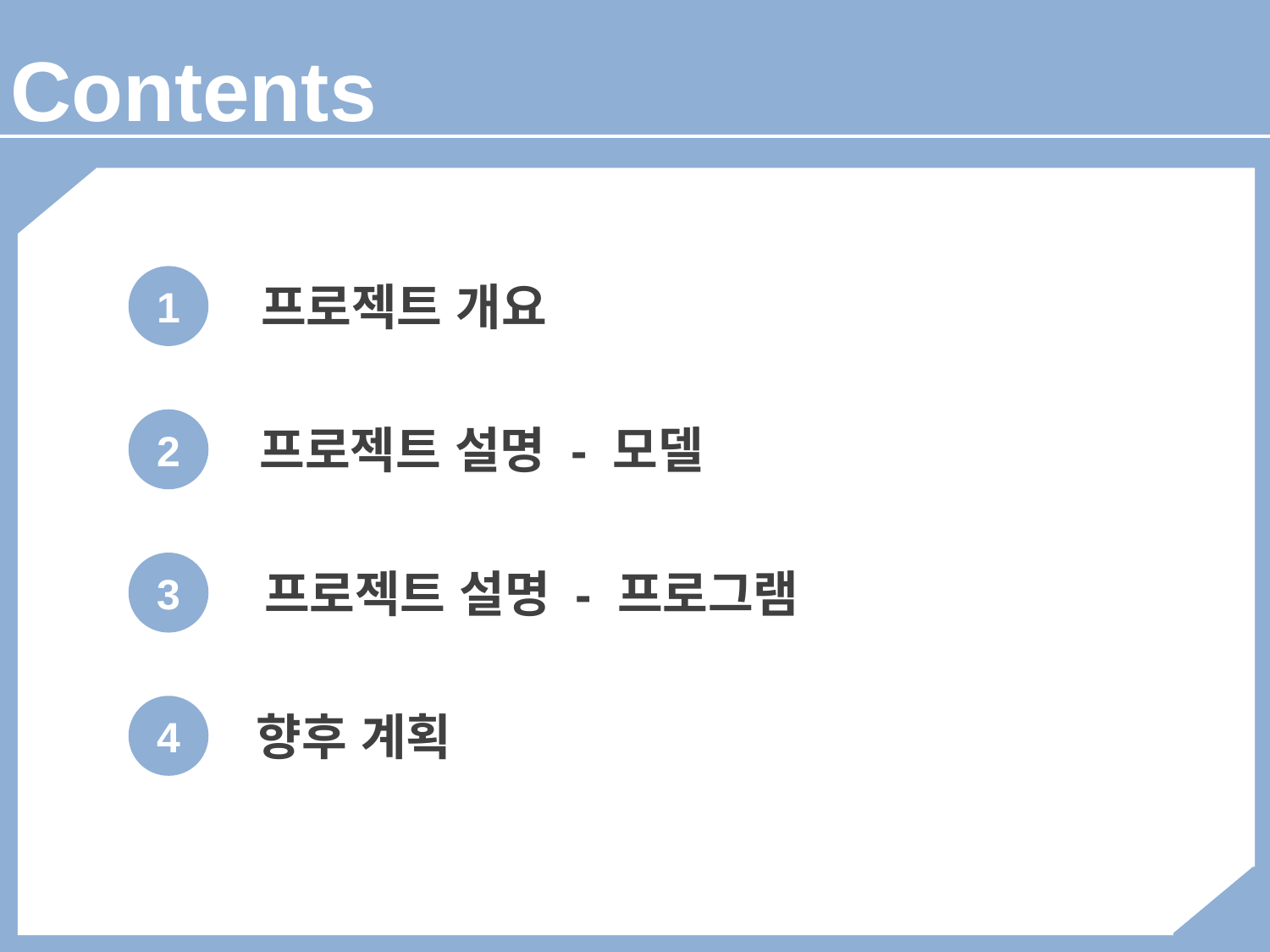

Contents

1

1
프로젝트 개요
2
프로젝트 설명 - 모델
3
프로젝트 설명 - 프로그램
4
향후 계획